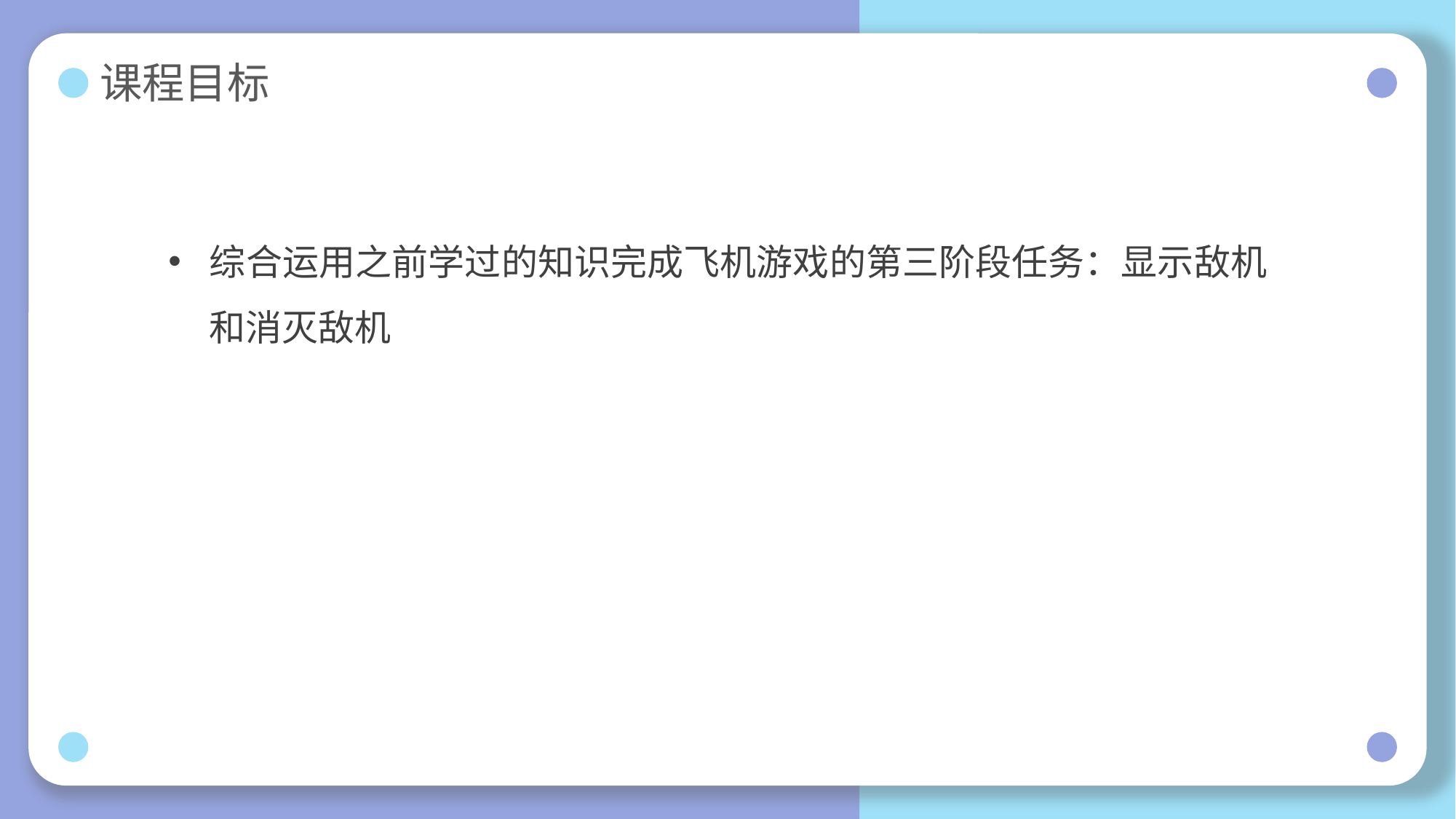

# 课程目标
综合运用之前学过的知识完成飞机游戏的第三阶段任务：显示敌机和消灭敌机